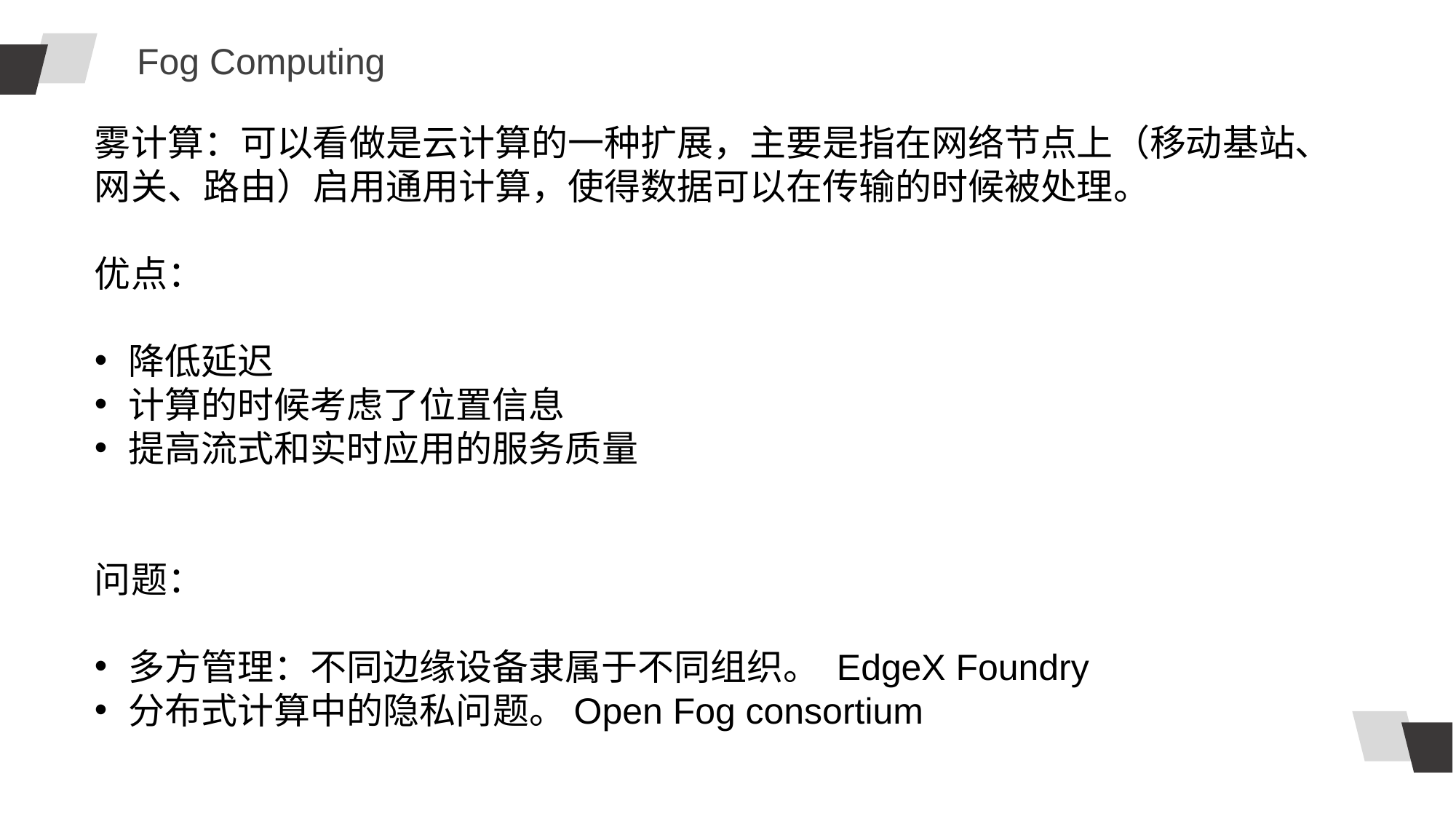

Fog Computing
雾计算：可以看做是云计算的一种扩展，主要是指在网络节点上（移动基站、网关、路由）启用通用计算，使得数据可以在传输的时候被处理。

优点：

降低延迟
计算的时候考虑了位置信息
提高流式和实时应用的服务质量

问题：

多方管理：不同边缘设备隶属于不同组织。 EdgeX Foundry
分布式计算中的隐私问题。Open Fog consortium